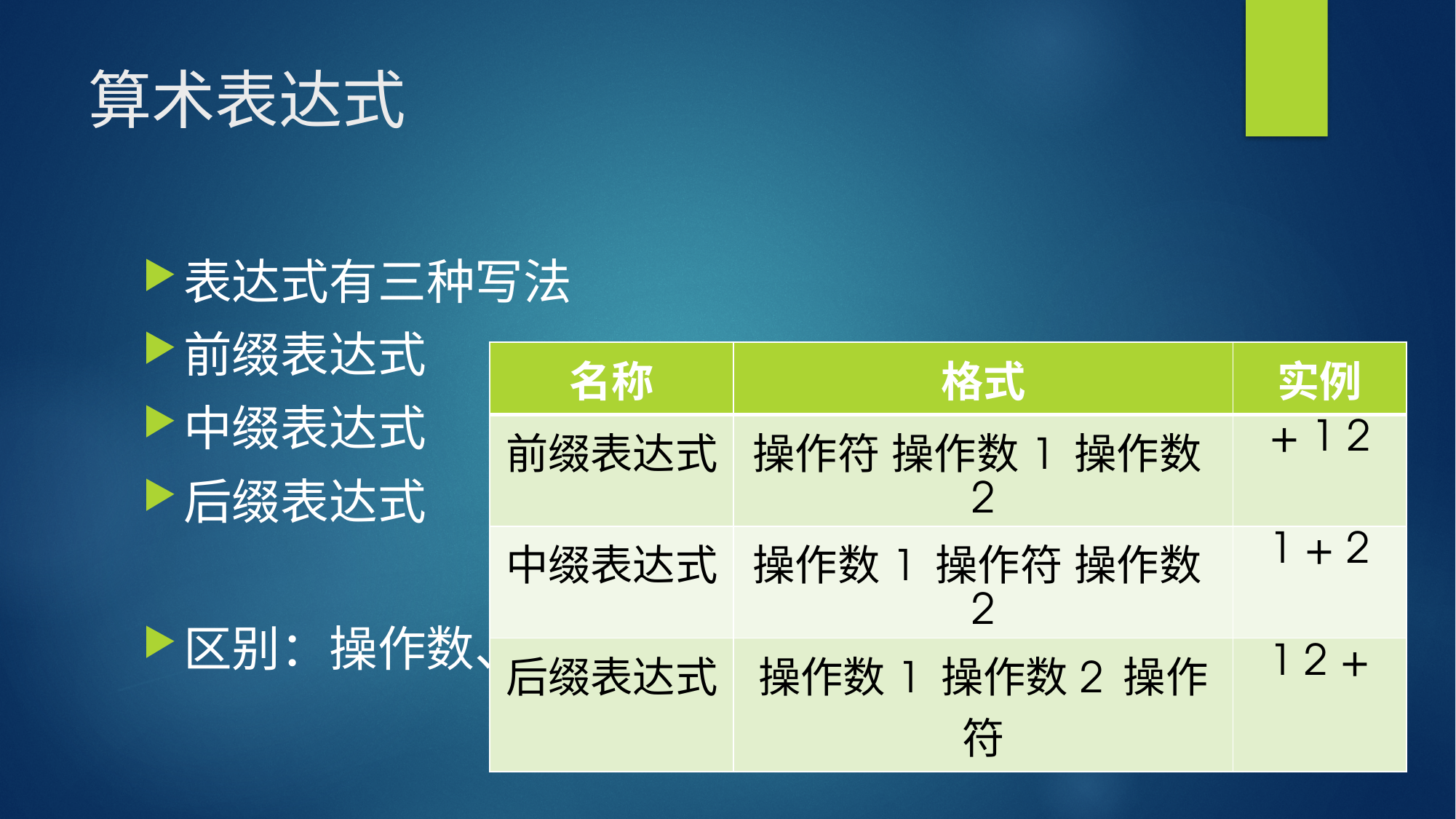

# 算术表达式
表达式有三种写法
前缀表达式
中缀表达式
后缀表达式

区别：操作数、操作符的位置关系

| 名称 | 格式 | 实例 |
| --- | --- | --- |
| 前缀表达式 | 操作符 操作数1 操作数2 | + 1 2 |
| 中缀表达式 | 操作数1 操作符 操作数2 | 1 + 2 |
| 后缀表达式 | 操作数1 操作数2 操作符 | 1 2 + |